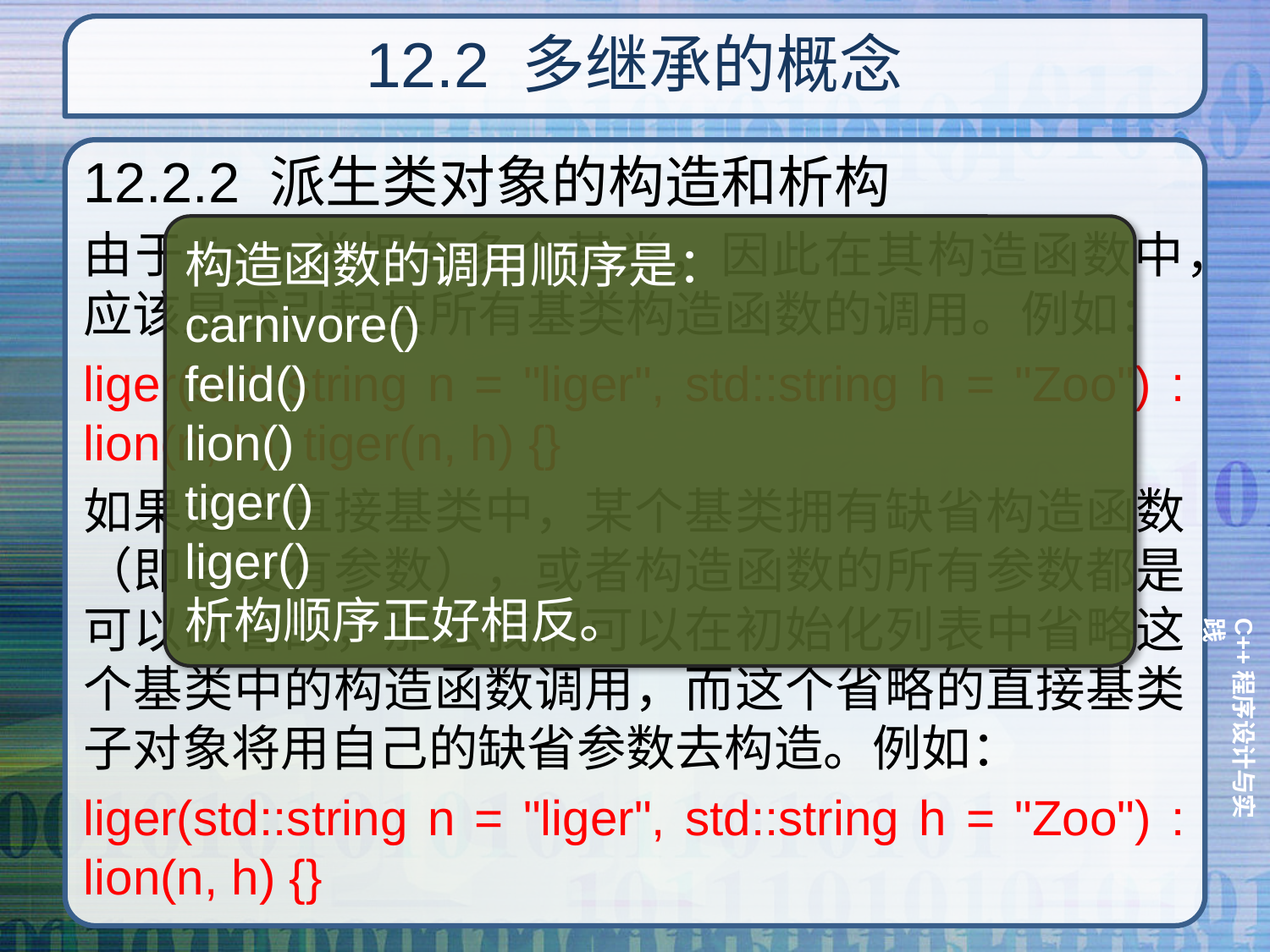

# 12.2 多继承的概念
12.2.2 派生类对象的构造和析构
由于liger类拥有多个基类，因此在其构造函数中，应该显式引起其所有基类构造函数的调用。例如：
liger(std::string n = "liger", std::string h = "Zoo") : lion(n, h), tiger(n, h) {}
如果这些直接基类中，某个基类拥有缺省构造函数（即它没有参数），或者构造函数的所有参数都是可以缺省的，那么我们可以在初始化列表中省略这个基类中的构造函数调用，而这个省略的直接基类子对象将用自己的缺省参数去构造。例如：
liger(std::string n = "liger", std::string h = "Zoo") : lion(n, h) {}
构造函数的调用顺序是：
carnivore()
felid()
lion()
tiger()
liger()
析构顺序正好相反。